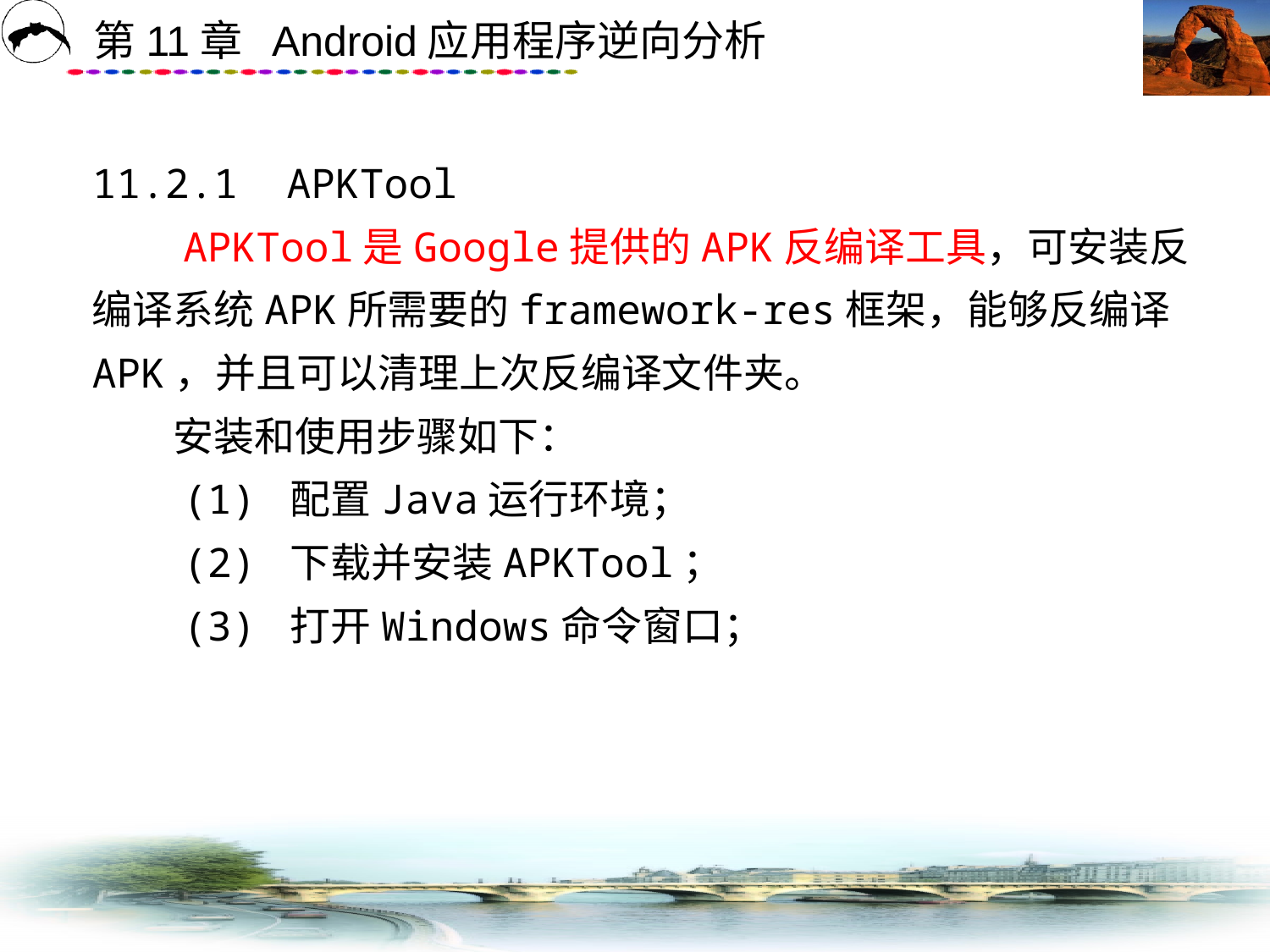

# 11.2.1  APKTool 　　APKTool是Google提供的APK反编译工具，可安装反编译系统APK所需要的framework-res框架，能够反编译APK，并且可以清理上次反编译文件夹。 　　安装和使用步骤如下： 　　(1) 配置Java运行环境； 　　(2) 下载并安装APKTool； 　　(3) 打开Windows命令窗口；